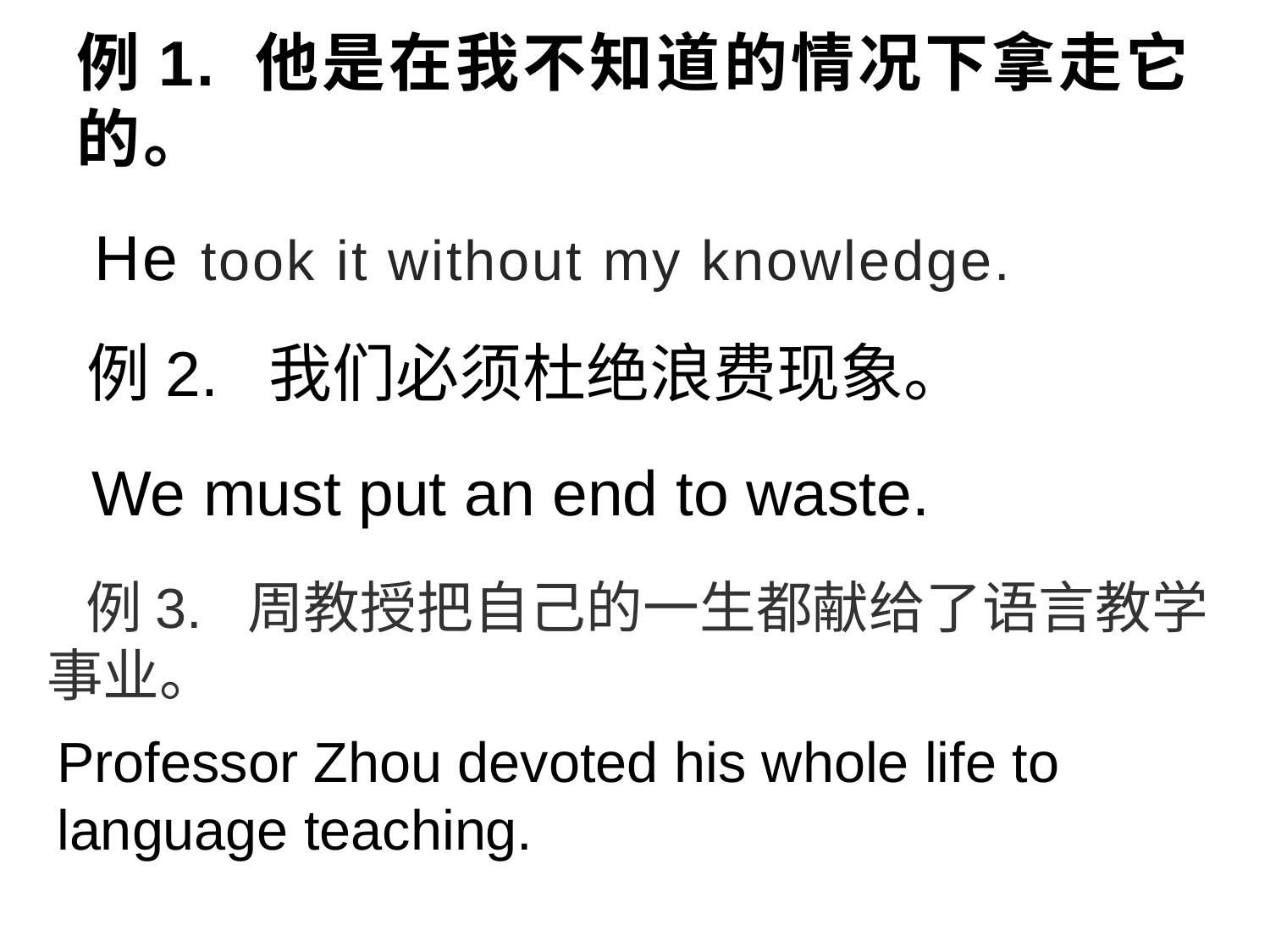

例1. 他是在我不知道的情况下拿走它的。
He took it without my knowledge.
例2.  我们必须杜绝浪费现象。
We must put an end to waste.
  例3.  周教授把自己的一生都献给了语言教学事业。
Professor Zhou devoted his whole life to language teaching.